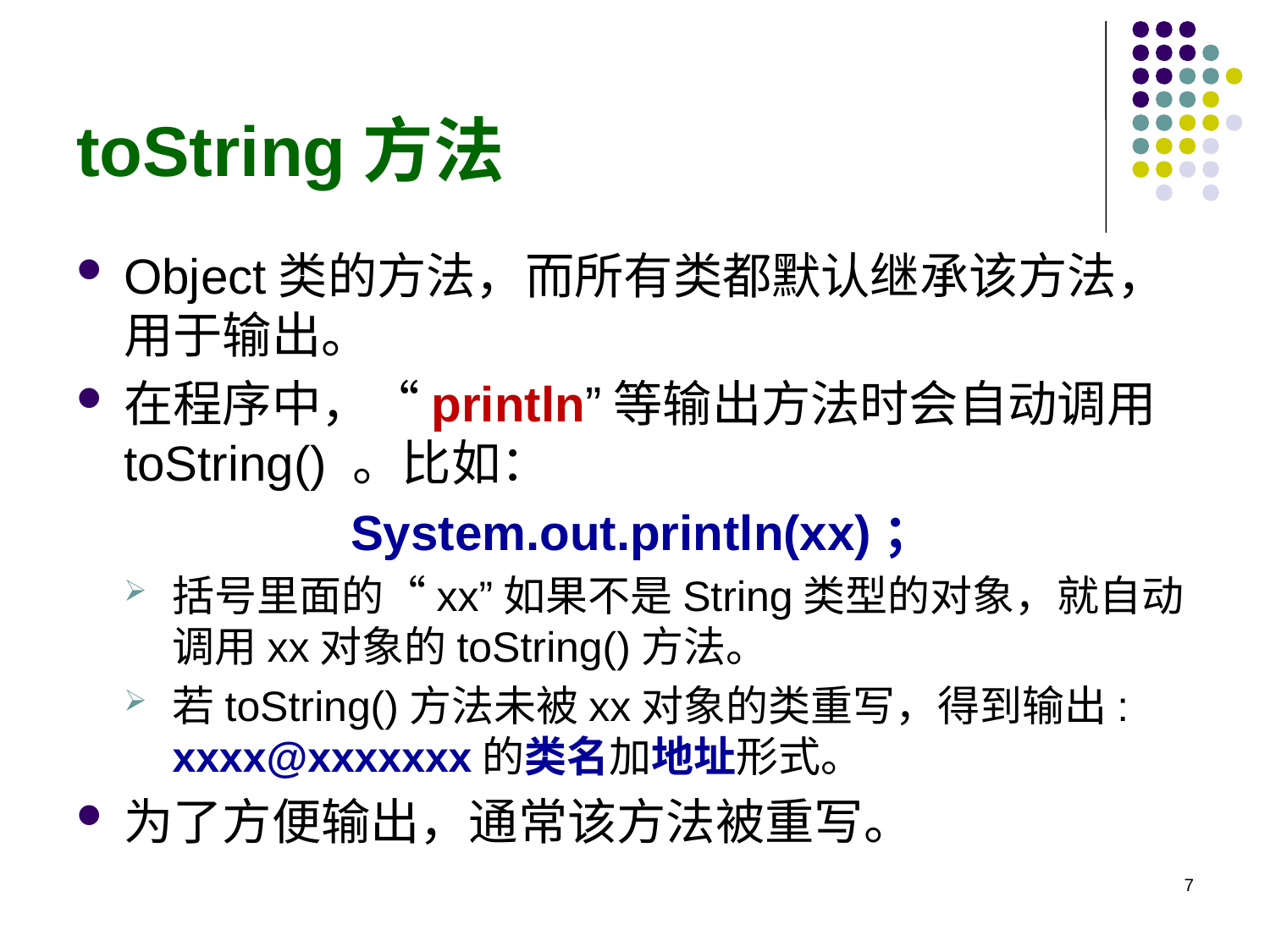

# toString方法
Object类的方法，而所有类都默认继承该方法，用于输出。
在程序中，“println”等输出方法时会自动调用toString() 。比如：
System.out.println(xx)；
括号里面的“xx”如果不是String类型的对象，就自动调用xx对象的toString()方法。
若toString()方法未被xx对象的类重写，得到输出: xxxx@xxxxxxx的类名加地址形式。
为了方便输出，通常该方法被重写。
7